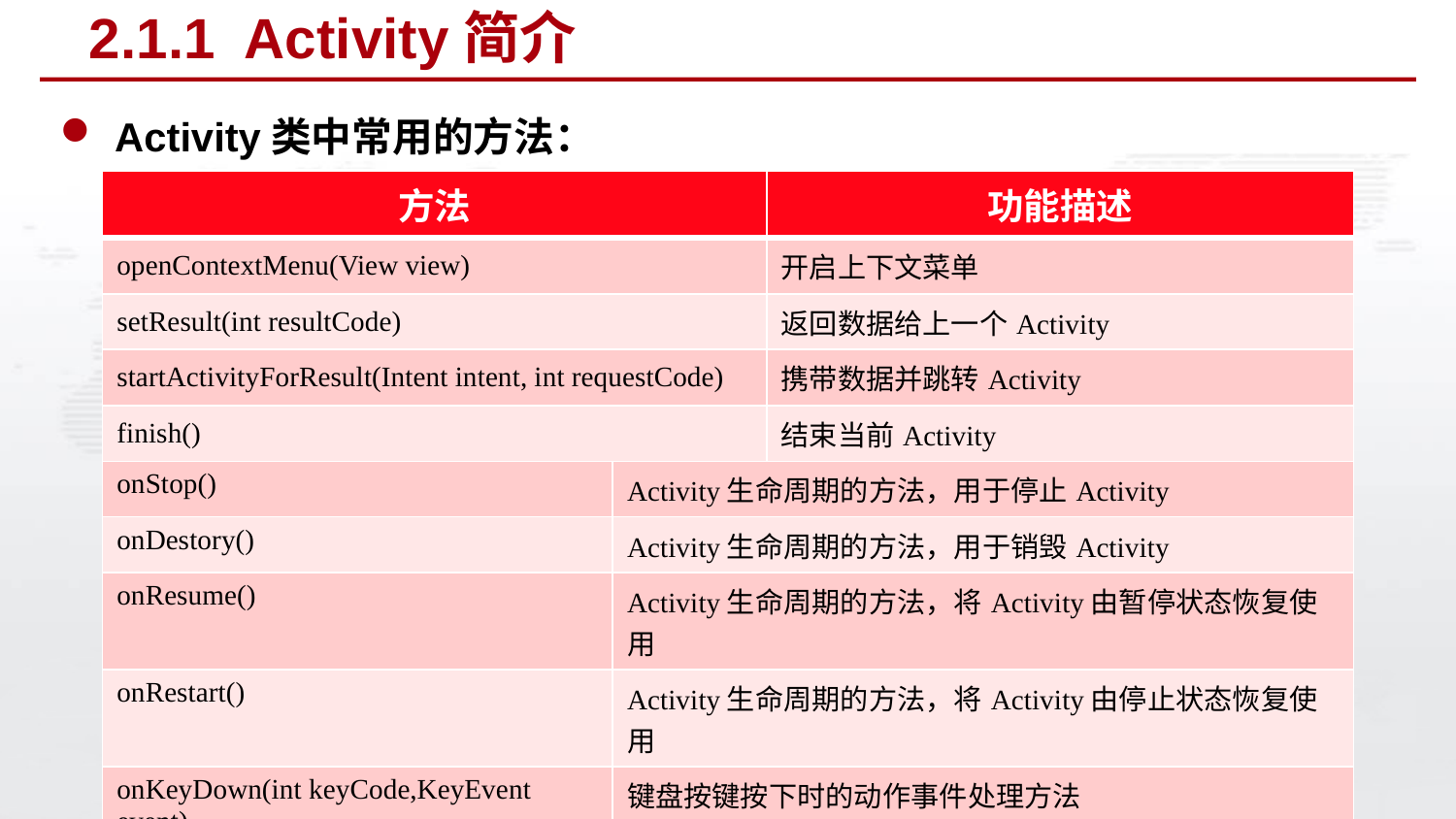

# 2.1.1  Activity简介
Activity类中常用的方法：
| 方法 | 功能描述 |
| --- | --- |
| setContentView(int layoutResID) | 设置Activity界面布局 |
| onCreate(Bundle savedInstanceState) | Activity生命周期的方法，用于第一次创建Activity |
| onStart() | Activity生命周期的方法，用于启动Activity |
| onPause() | Activity生命周期的方法，用于暂停Activity |
| onStop() | Activity生命周期的方法，用于停止Activity |
| onDestory() | Activity生命周期的方法，用于销毁Activity |
| onResume() | Activity生命周期的方法，将Activity由暂停状态恢复使用 |
| onRestart() | Activity生命周期的方法，将Activity由停止状态恢复使用 |
| onKeyDown(int keyCode,KeyEvent event) | 键盘按键按下时的动作事件处理方法 |
| onKeyUp(int keyCode,KeyEvent event) | 键盘按键抬起时的动作事件处理方法 |
| onTouchEvent(MotionEvent event) | 监听屏幕的触摸事件处理方法 |
| 方法 | 功能描述 |
| --- | --- |
| openContextMenu(View view) | 开启上下文菜单 |
| setResult(int resultCode) | 返回数据给上一个Activity |
| startActivityForResult(Intent intent, int requestCode) | 携带数据并跳转Activity |
| finish() | 结束当前Activity |